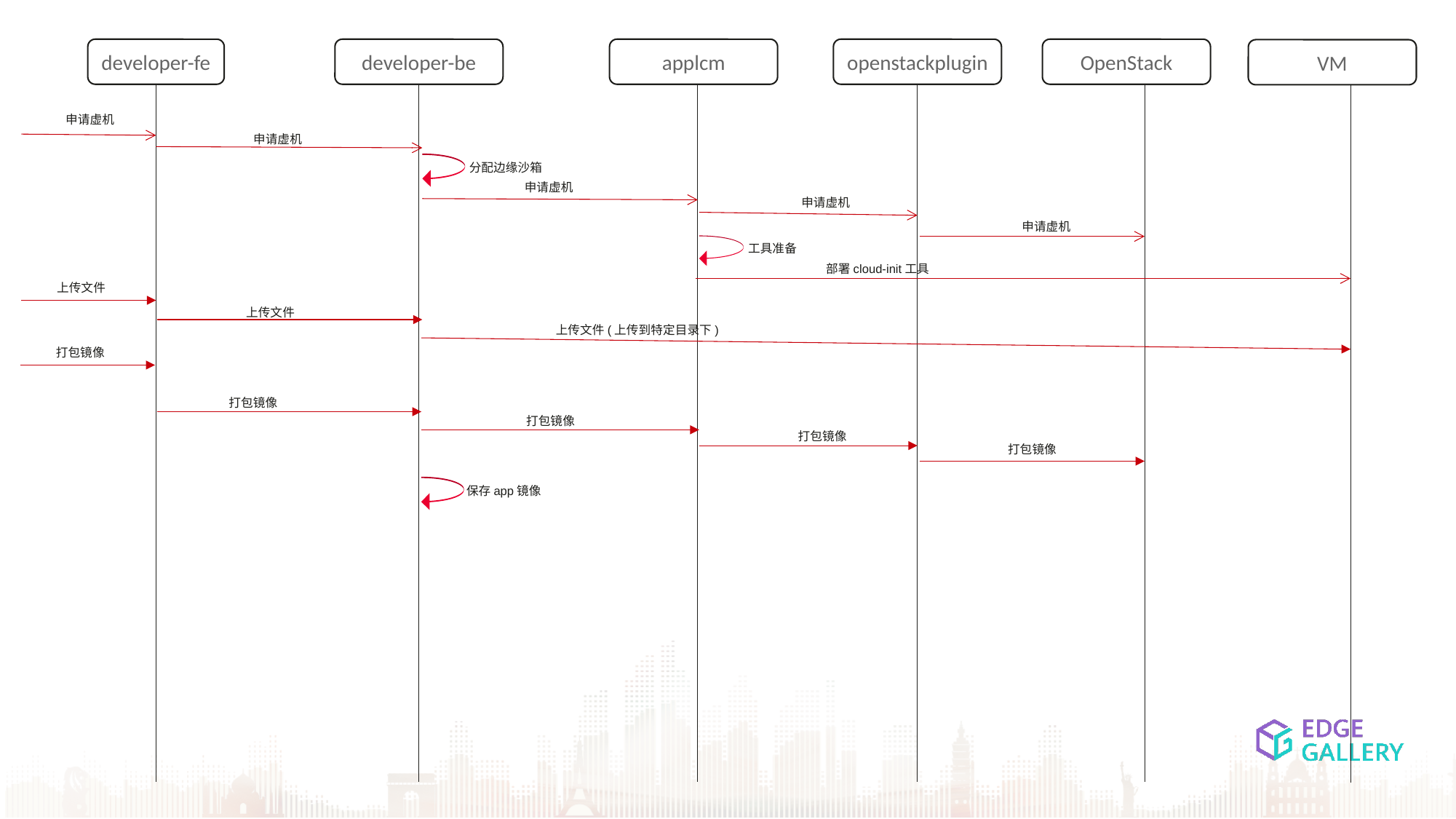

developer-be
developer-fe
applcm
openstackplugin
OpenStack
VM
申请虚机
申请虚机

分配边缘沙箱
申请虚机
申请虚机
申请虚机

工具准备
部署cloud-init工具
上传文件
上传文件
上传文件(上传到特定目录下)
打包镜像
打包镜像
打包镜像
打包镜像
打包镜像

保存app镜像